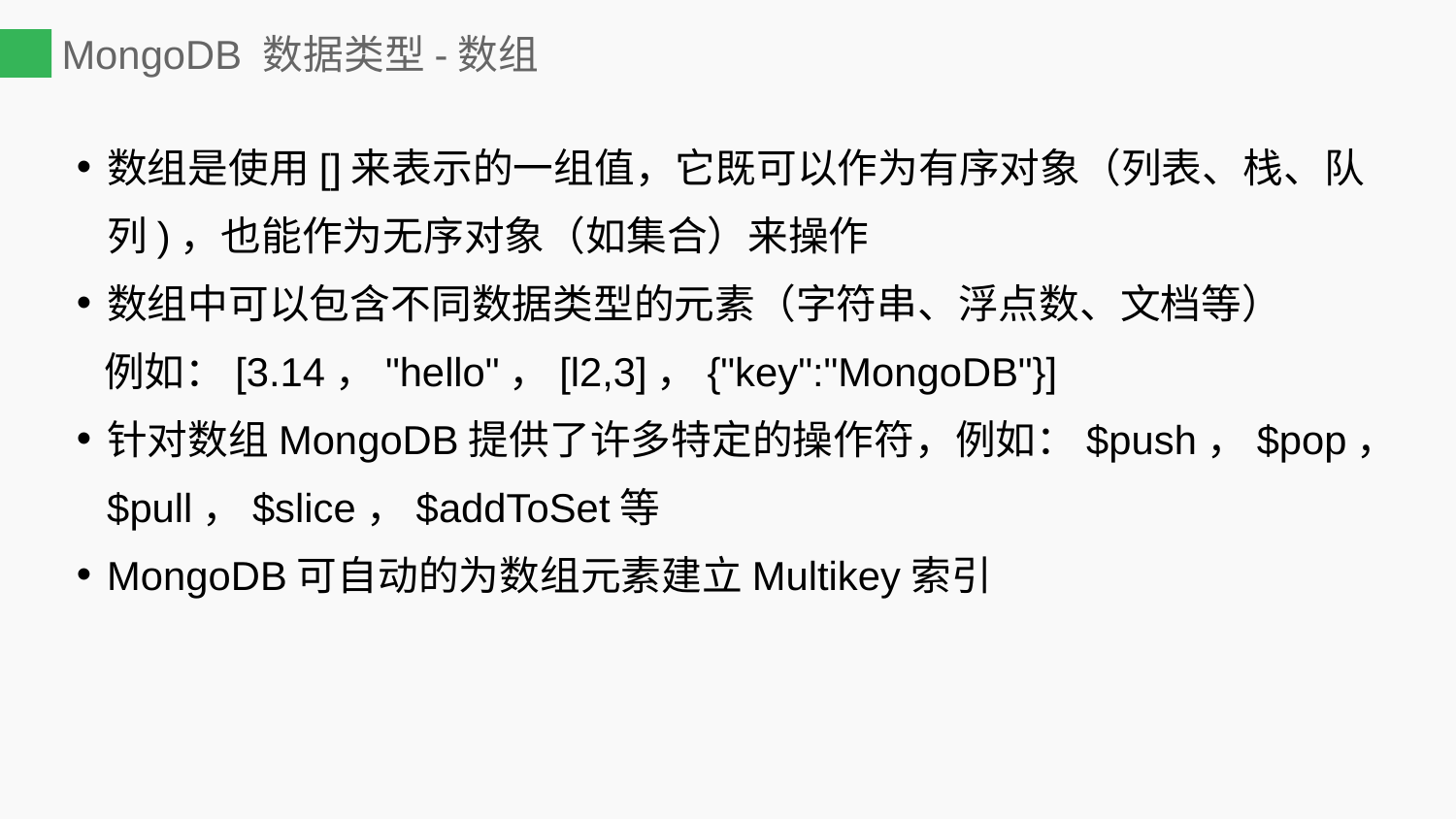

# MongoDB 数据类型-数组
数组是使用[]来表示的一组值，它既可以作为有序对象（列表、栈、队列)，也能作为无序对象（如集合）来操作
数组中可以包含不同数据类型的元素（字符串、浮点数、文档等）
  例如：[3.14，"hello"，[l2,3]，{"key":"MongoDB"}]
针对数组MongoDB提供了许多特定的操作符，例如：$push，$pop， $pull，$slice，$addToSet等
MongoDB可自动的为数组元素建立Multikey索引